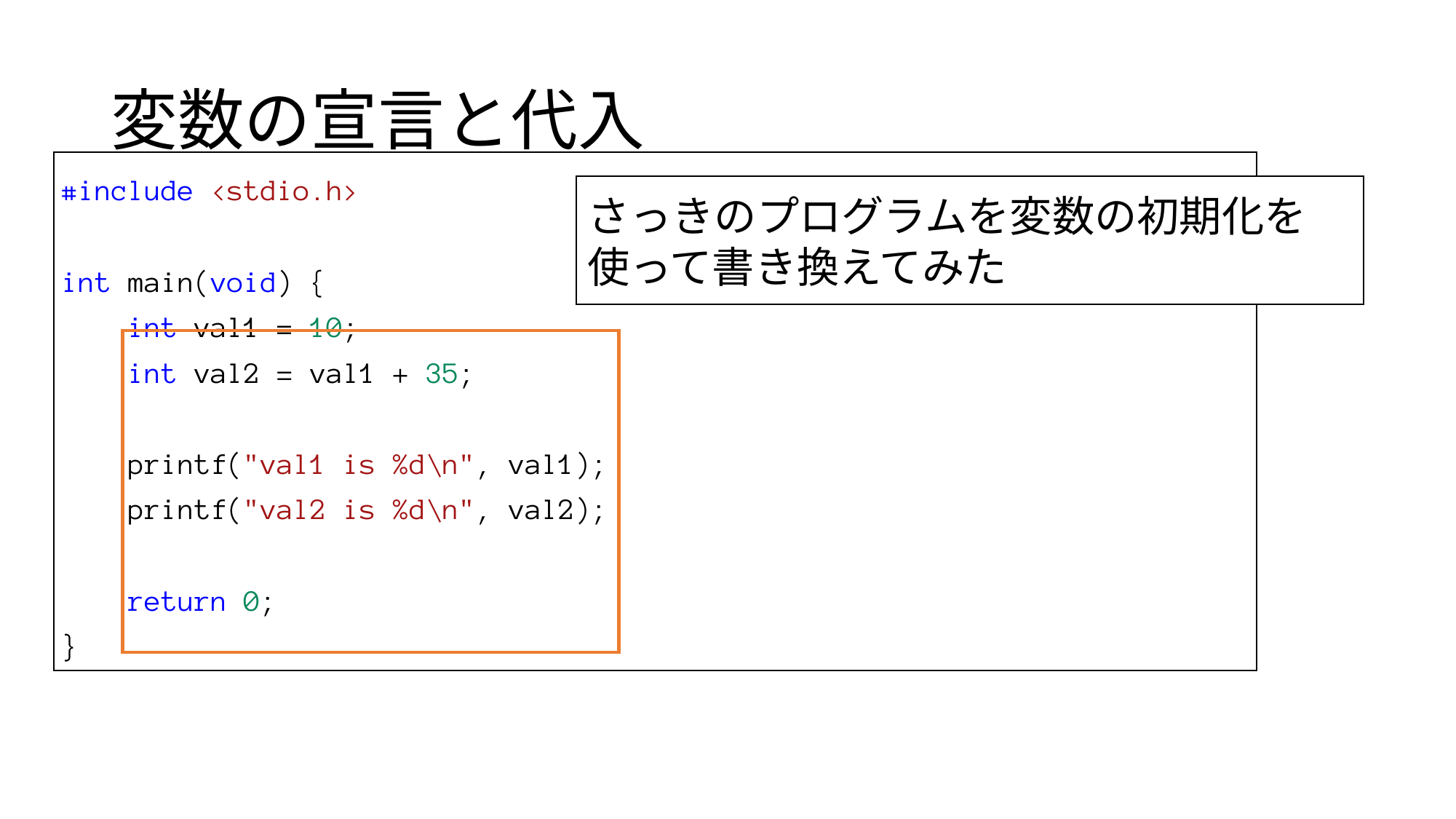

# 変数の宣言と代入
| #include <stdio.h>   int main(void) { int val1 = 10; int val2 = val1 + 35;   printf("val1 is %d\n", val1); printf("val2 is %d\n", val2);   return 0; } |
| --- |
さっきのプログラムを変数の初期化を使って書き換えてみた